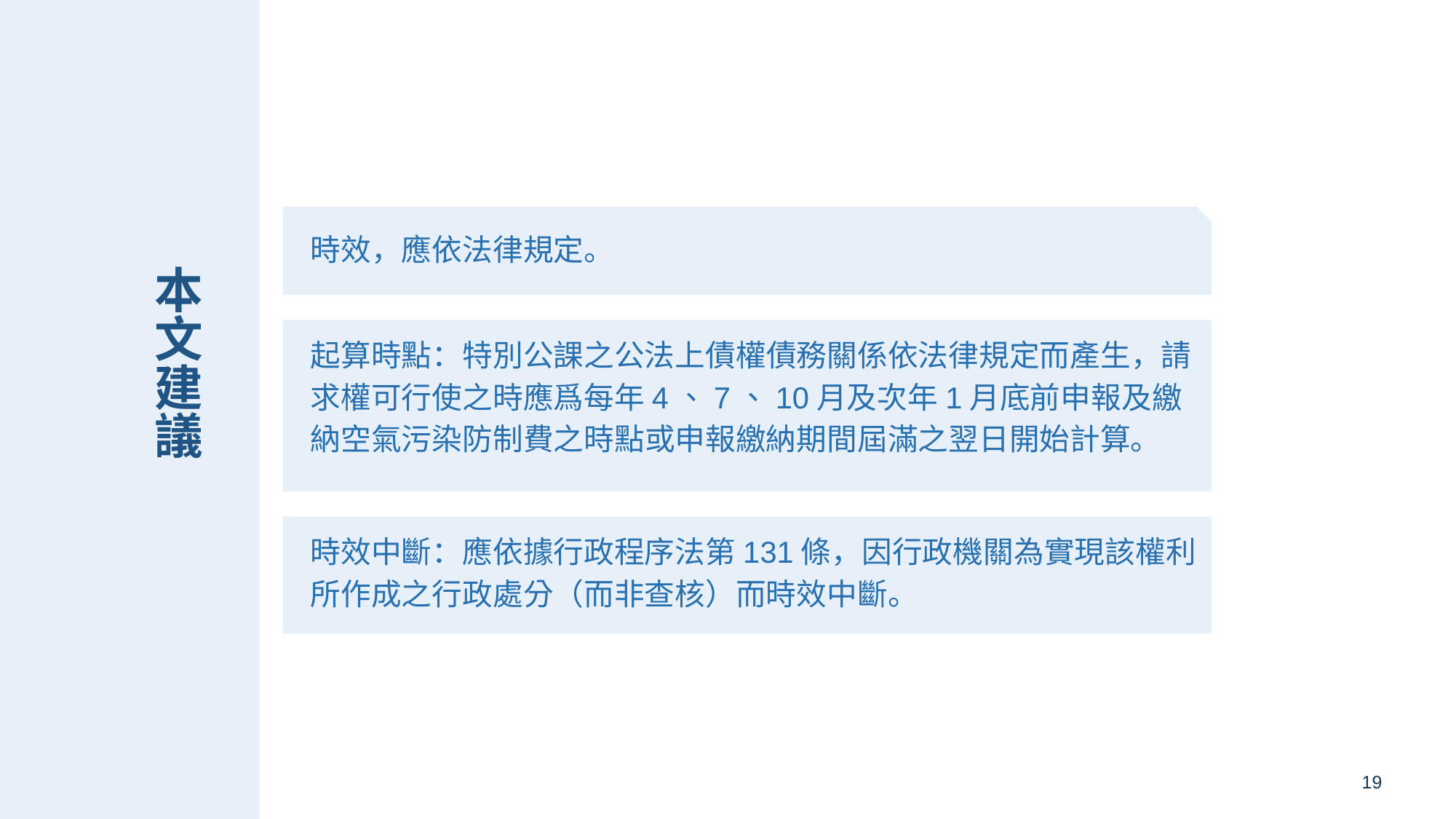

時效，應依法律規定。
本文建議
起算時點：特別公課之公法上債權債務關係依法律規定而產生，請求權可行使之時應爲每年4、7、10月及次年1月底前申報及繳納空氣污染防制費之時點或申報繳納期間屆滿之翌日開始計算。
時效中斷：應依據行政程序法第131條，因行政機關為實現該權利所作成之行政處分（而非查核）而時效中斷。